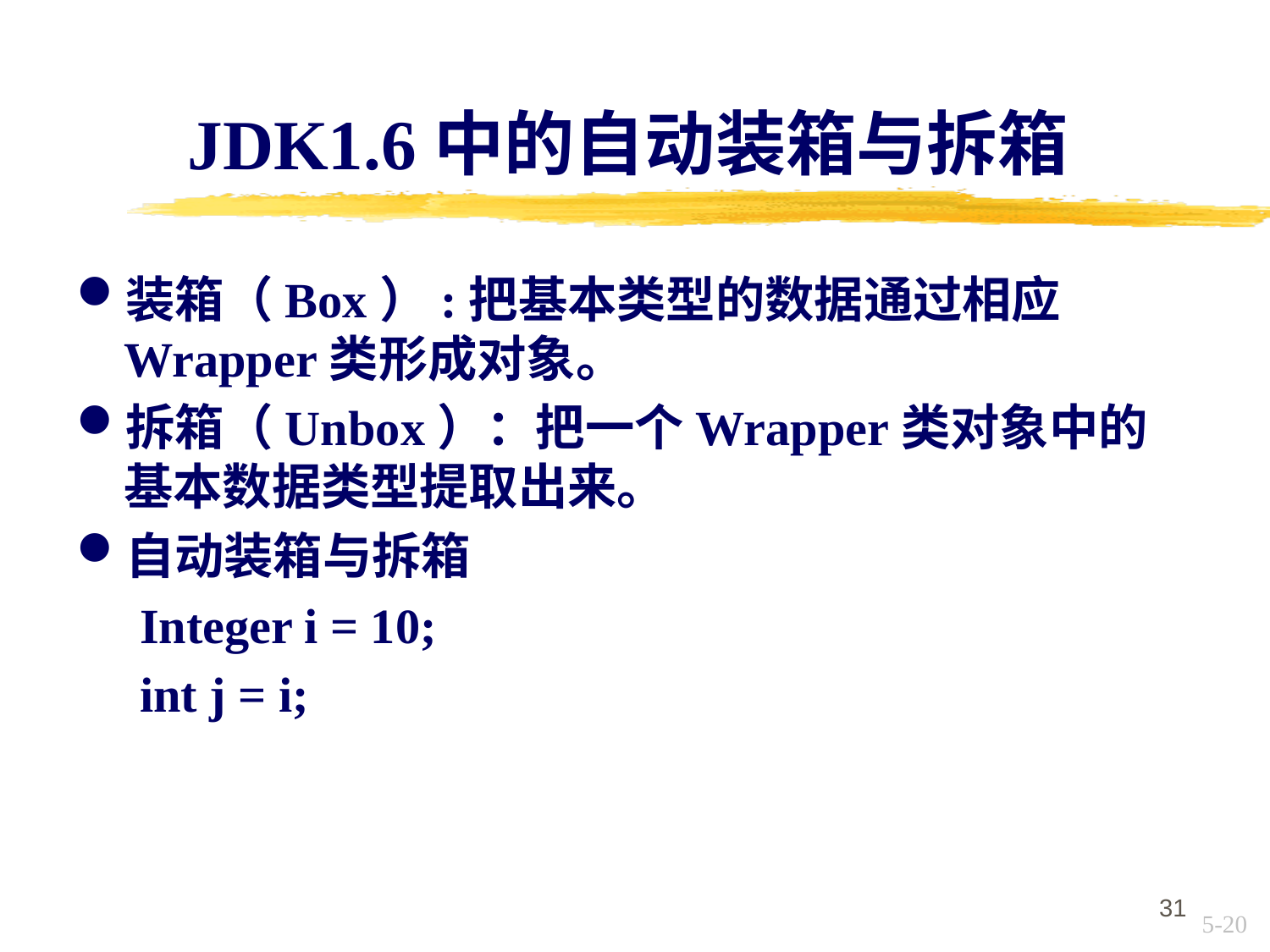

# JDK1.6中的自动装箱与拆箱
装箱（Box）:把基本类型的数据通过相应Wrapper类形成对象。
拆箱（Unbox）：把一个Wrapper类对象中的基本数据类型提取出来。
自动装箱与拆箱
Integer i = 10;
int j = i;
31
5-20